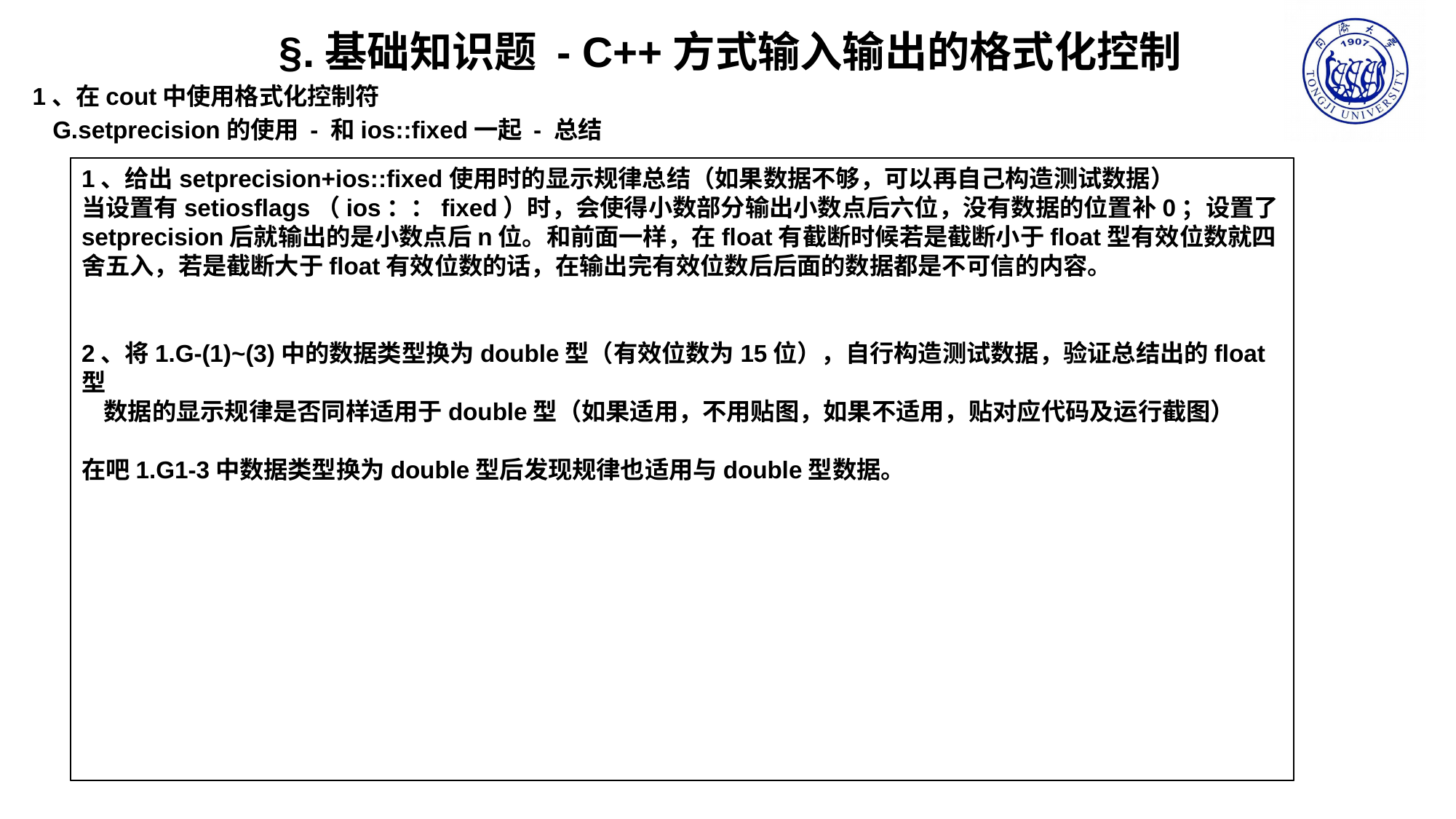

§.基础知识题 - C++方式输入输出的格式化控制
1、在cout中使用格式化控制符
   G.setprecision的使用 - 和ios::fixed一起 - 总结
1、给出setprecision+ios::fixed使用时的显示规律总结（如果数据不够，可以再自己构造测试数据）
当设置有setiosflags（ios：：fixed）时，会使得小数部分输出小数点后六位，没有数据的位置补0；设置了setprecision后就输出的是小数点后n位。和前面一样，在float有截断时候若是截断小于float型有效位数就四舍五入，若是截断大于float有效位数的话，在输出完有效位数后后面的数据都是不可信的内容。

2、将1.G-(1)~(3)中的数据类型换为double型（有效位数为15位），自行构造测试数据，验证总结出的float型
   数据的显示规律是否同样适用于double型（如果适用，不用贴图，如果不适用，贴对应代码及运行截图）

在吧1.G1-3中数据类型换为double型后发现规律也适用与double型数据。